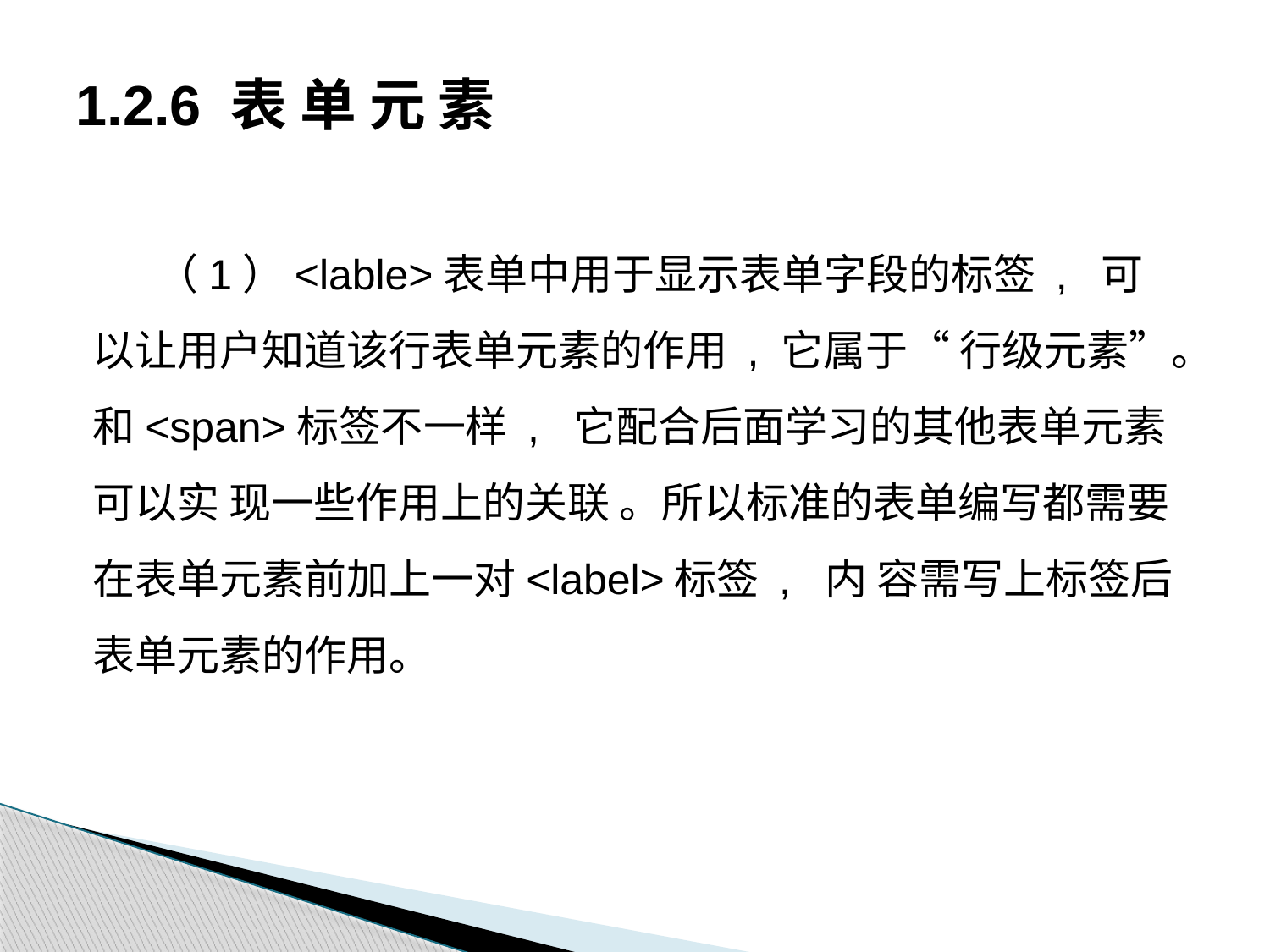

# 1.2.6 表 单 元 素
（1）<lable>表单中用于显示表单字段的标签 ,  可以让用户知道该行表单元素的作用 , 它属于“ 行级元素”。和<span>标签不一样 ,  它配合后面学习的其他表单元素可以实 现一些作用上的关联 。所以标准的表单编写都需要在表单元素前加上一对<label>标签 ,  内 容需写上标签后表单元素的作用。